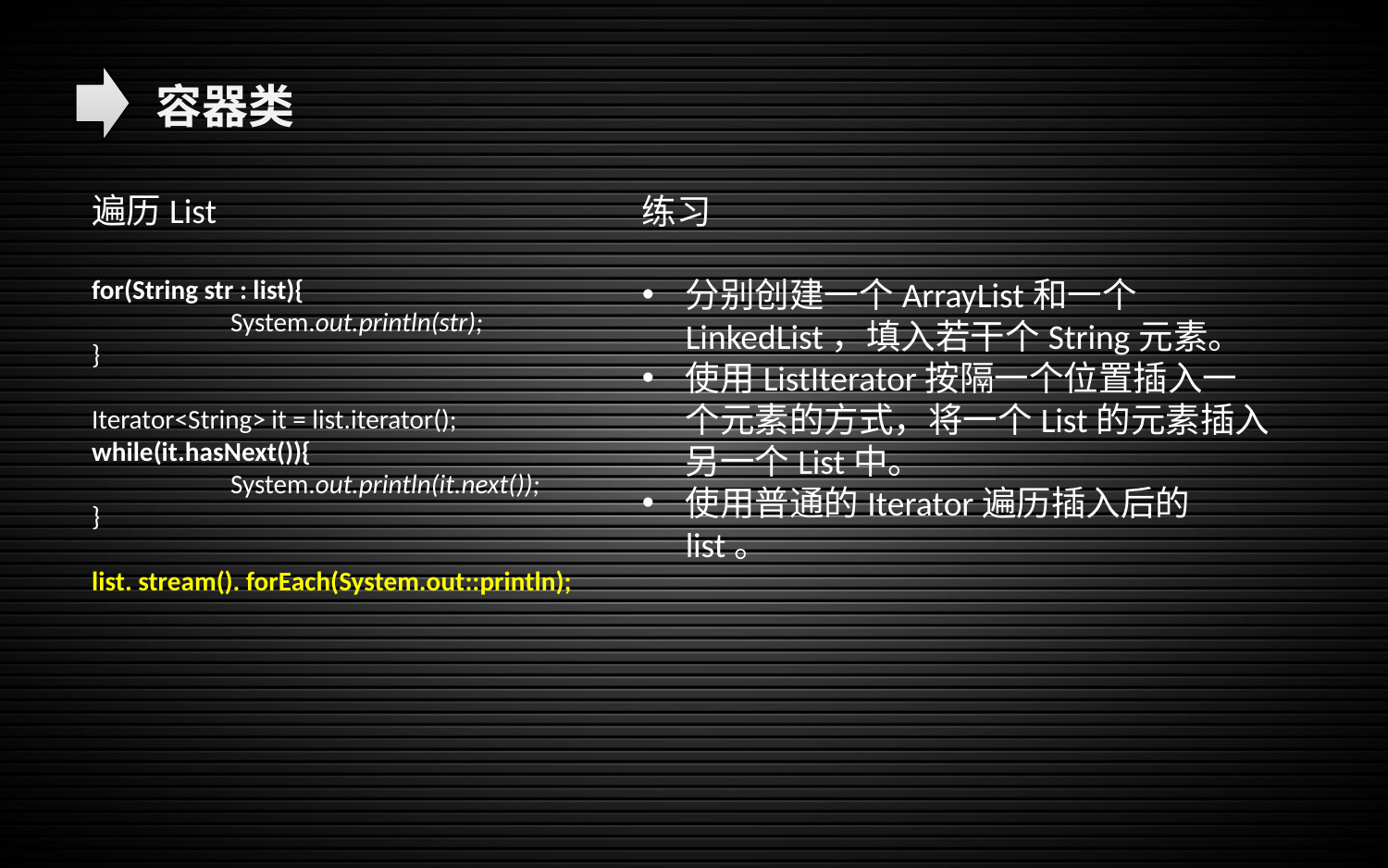

容器类
遍历List

for(String str : list){
	System.out.println(str);
}

Iterator<String> it = list.iterator();
while(it.hasNext()){
	System.out.println(it.next());
}

list. stream(). forEach(System.out::println);
练习

分别创建一个ArrayList和一个LinkedList，填入若干个String元素。
使用ListIterator按隔一个位置插入一个元素的方式，将一个List的元素插入另一个List中。
使用普通的Iterator遍历插入后的list。